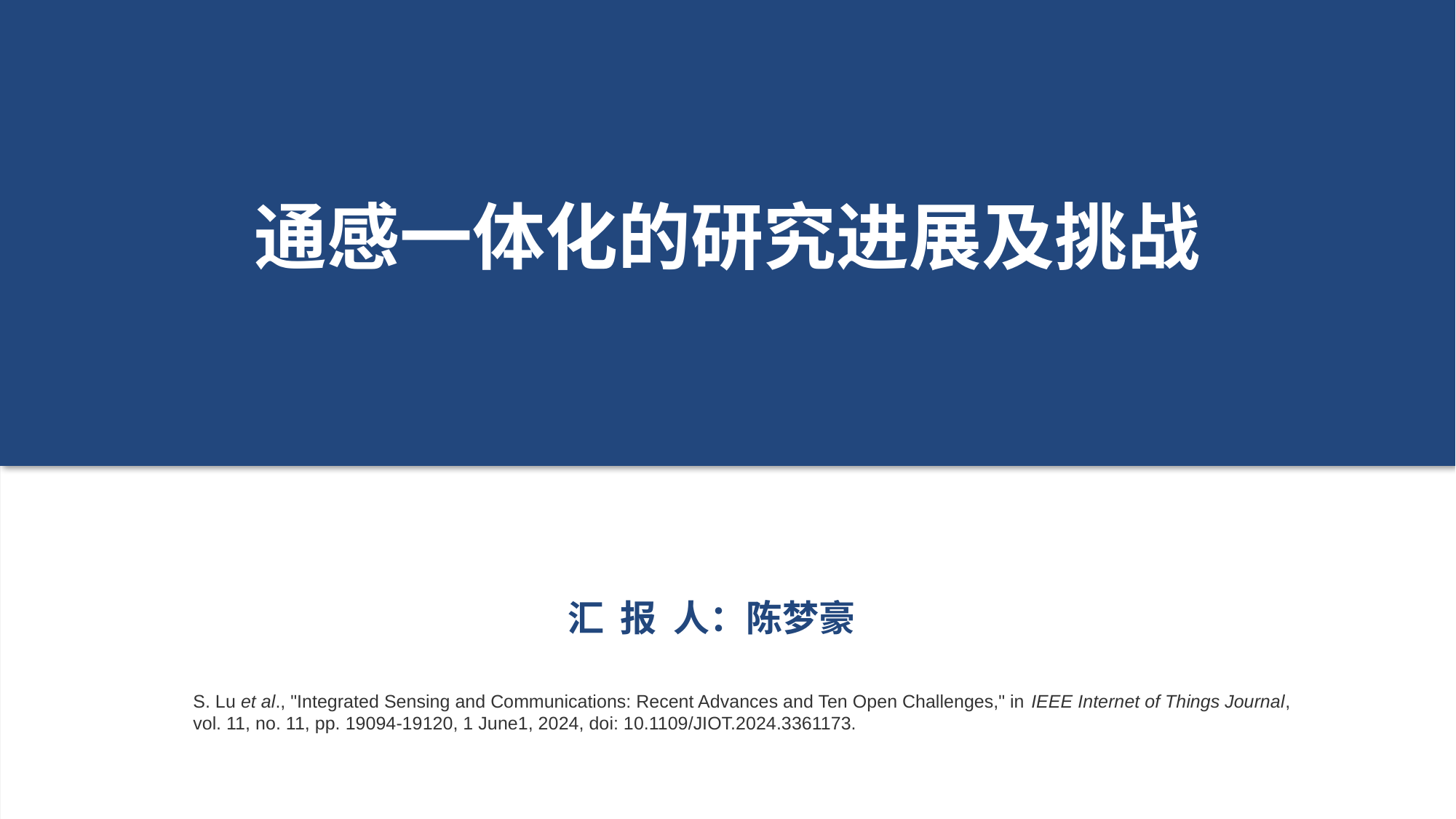

通感一体化的研究进展及挑战
汇  报  人：陈梦豪

S. Lu et al., "Integrated Sensing and Communications: Recent Advances and Ten Open Challenges," in IEEE Internet of Things Journal, vol. 11, no. 11, pp. 19094-19120, 1 June1, 2024, doi: 10.1109/JIOT.2024.3361173.